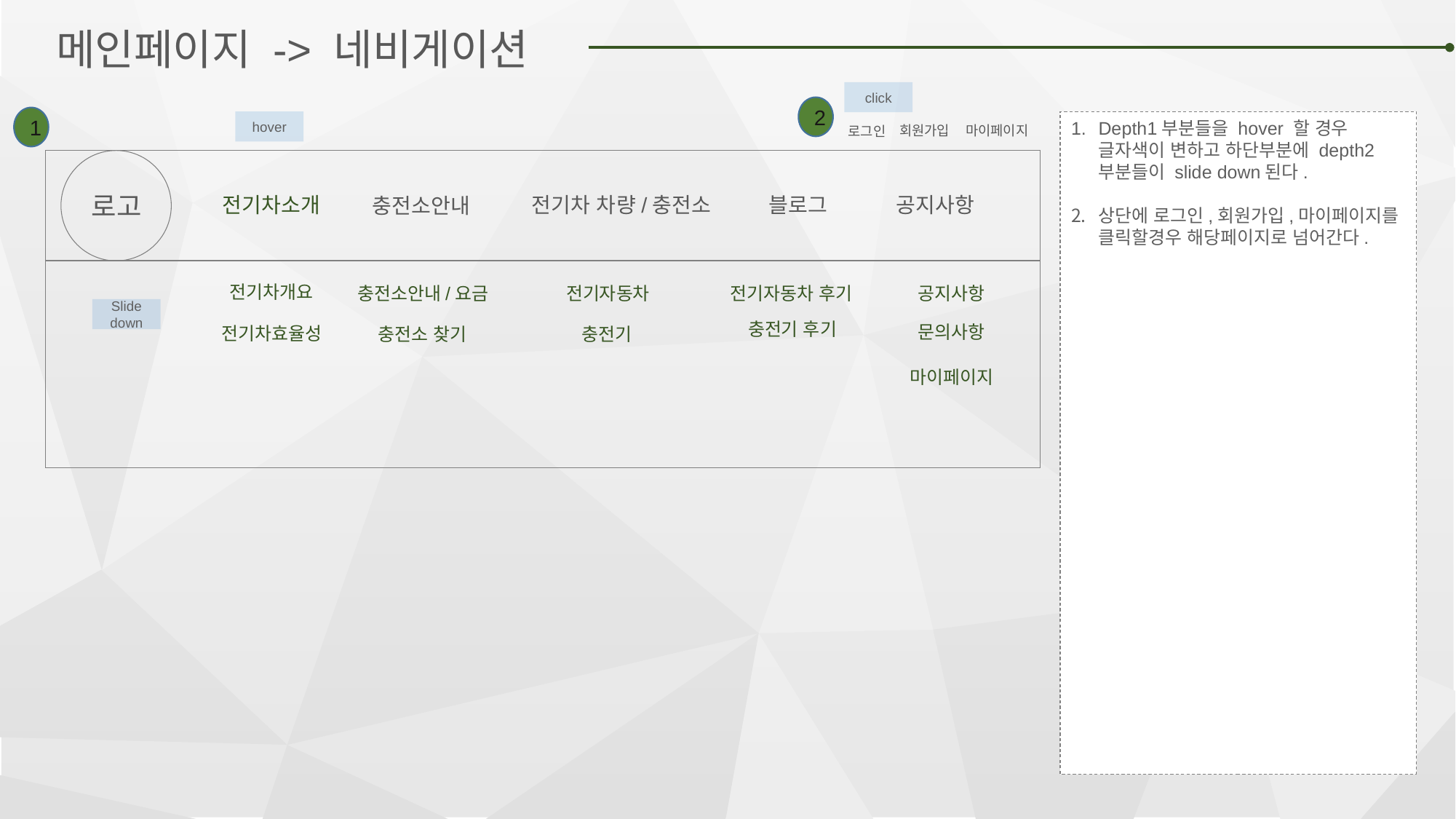

메인페이지 -> 네비게이션
click
2
1
hover
Depth1부분들을 hover 할 경우 글자색이 변하고 하단부분에 depth2부분들이 slide down된다.

상단에 로그인,회원가입,마이페이지를 클릭할경우 해당페이지로 넘어간다.

마이페이지
회원가입
로그인

로고
공지사항
블로그
전기차 차량/충전소
전기차소개
충전소안내

전기차개요
공지사항
전기자동차 후기
전기자동차
충전소안내/요금
Slide down
충전기 후기
문의사항
전기차효율성
충전소 찾기
충전기
마이페이지